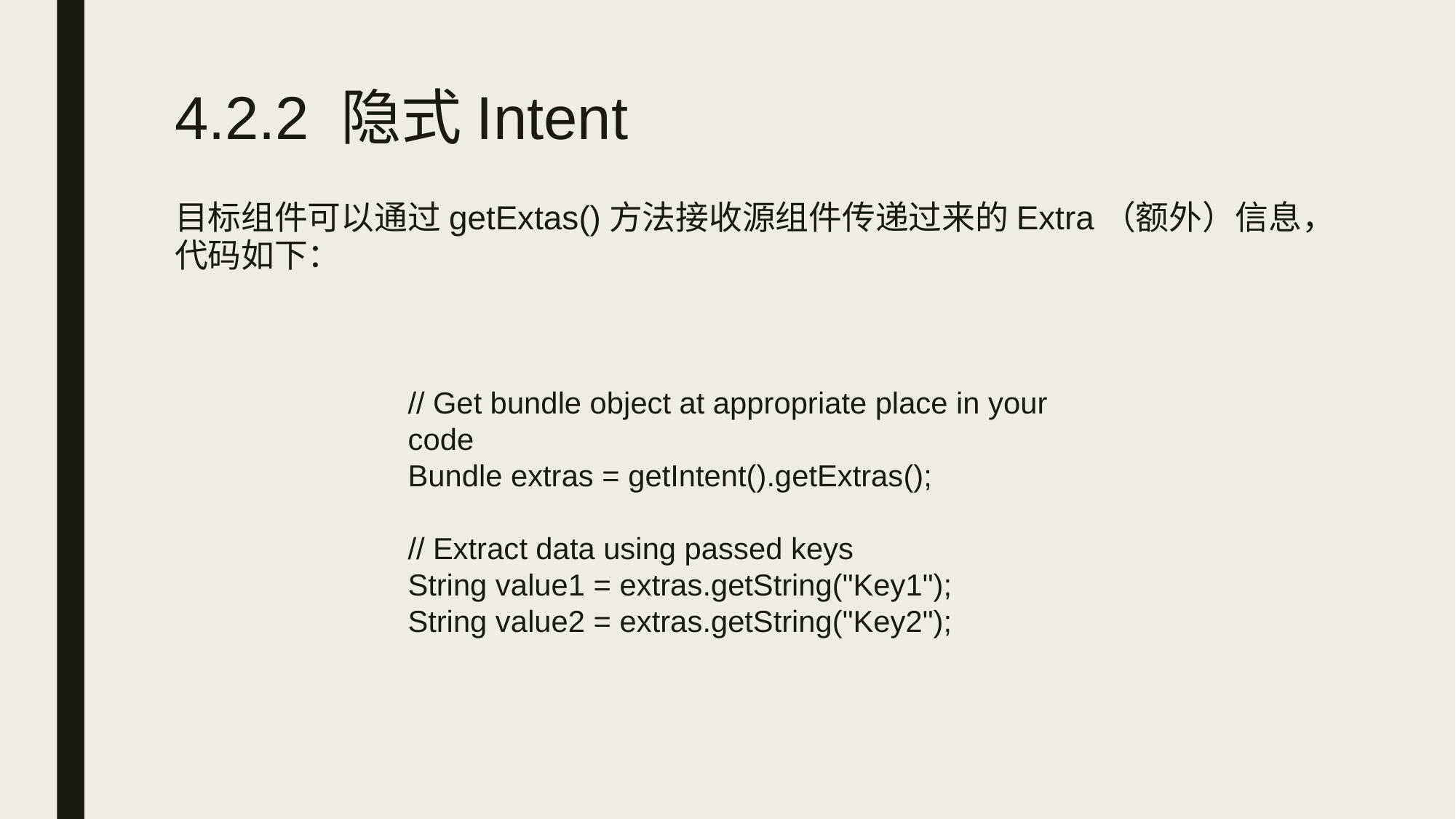

# 4.2.2 隐式Intent
目标组件可以通过getExtas()方法接收源组件传递过来的Extra（额外）信息，代码如下：
// Get bundle object at appropriate place in your code
Bundle extras = getIntent().getExtras();

// Extract data using passed keys
String value1 = extras.getString("Key1");
String value2 = extras.getString("Key2");